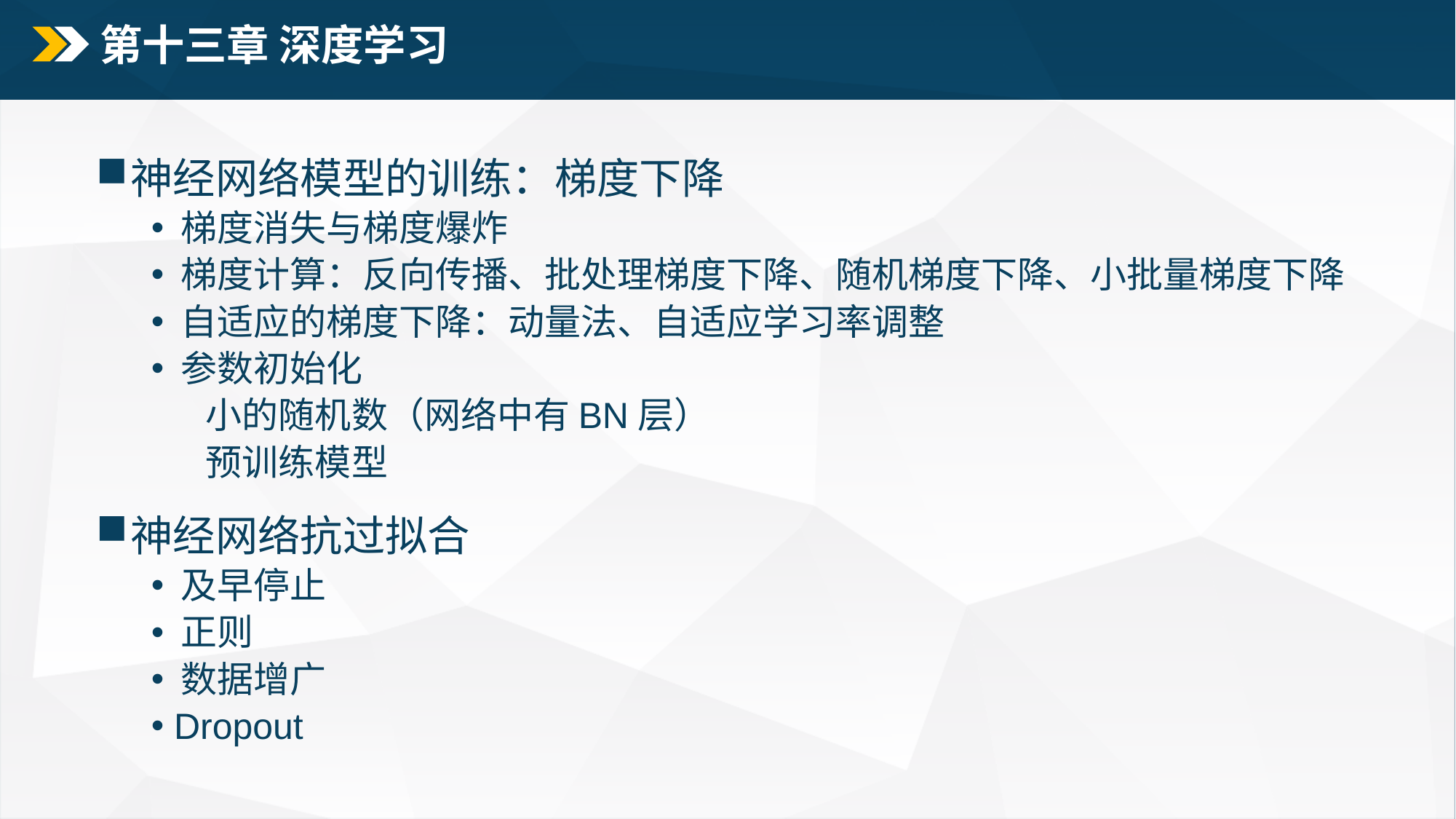

# 第十三章 深度学习
神经网络模型的训练：梯度下降
 梯度消失与梯度爆炸
 梯度计算：反向传播、批处理梯度下降、随机梯度下降、小批量梯度下降
 自适应的梯度下降：动量法、自适应学习率调整
 参数初始化
小的随机数（网络中有BN层）
预训练模型
神经网络抗过拟合
 及早停止
 正则
 数据增广
 Dropout